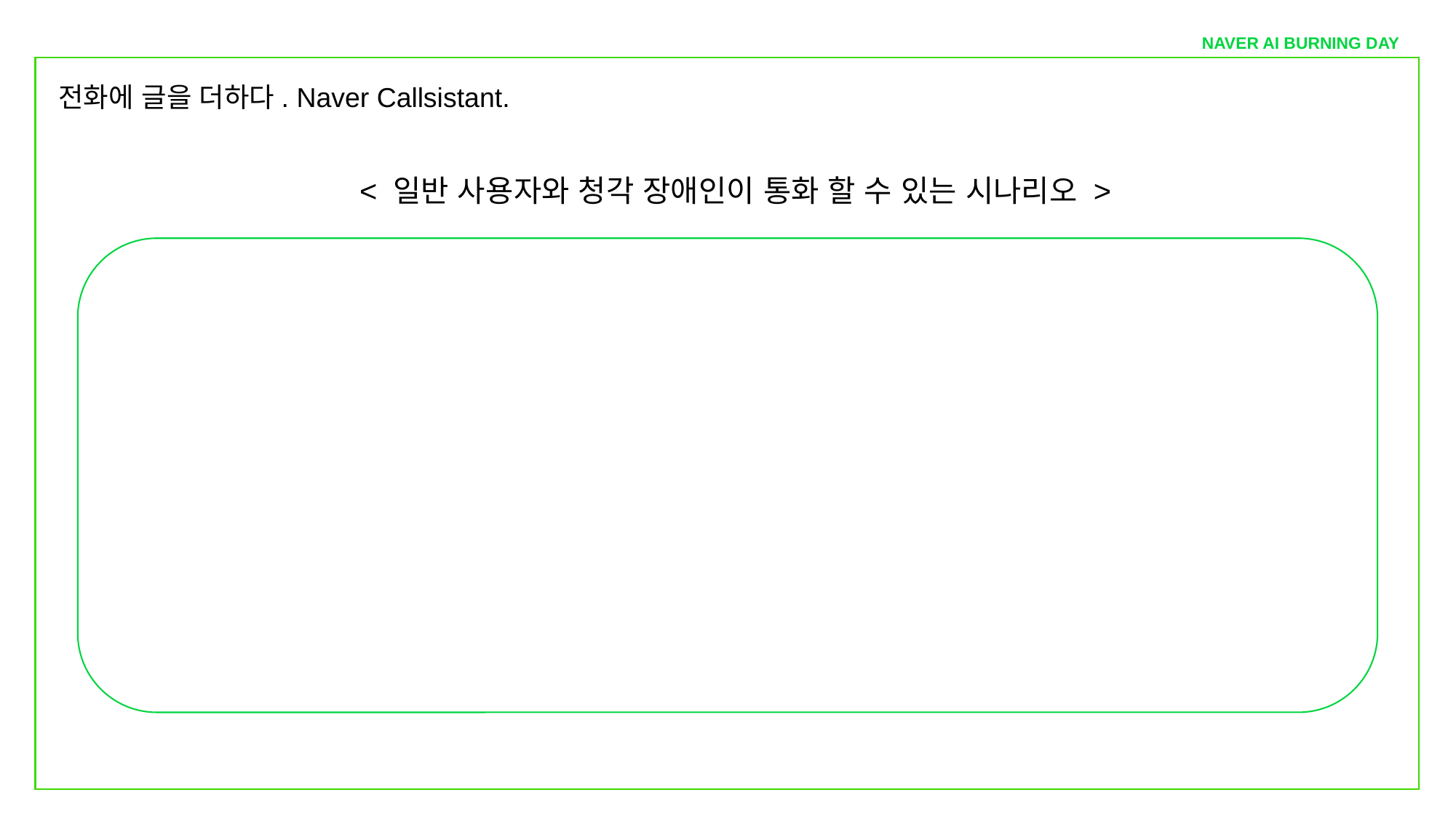

NAVER AI BURNING DAY

 전화에 글을 더하다. Naver Callsistant.
< 일반 사용자와 청각 장애인이 통화 할 수 있는 시나리오 >